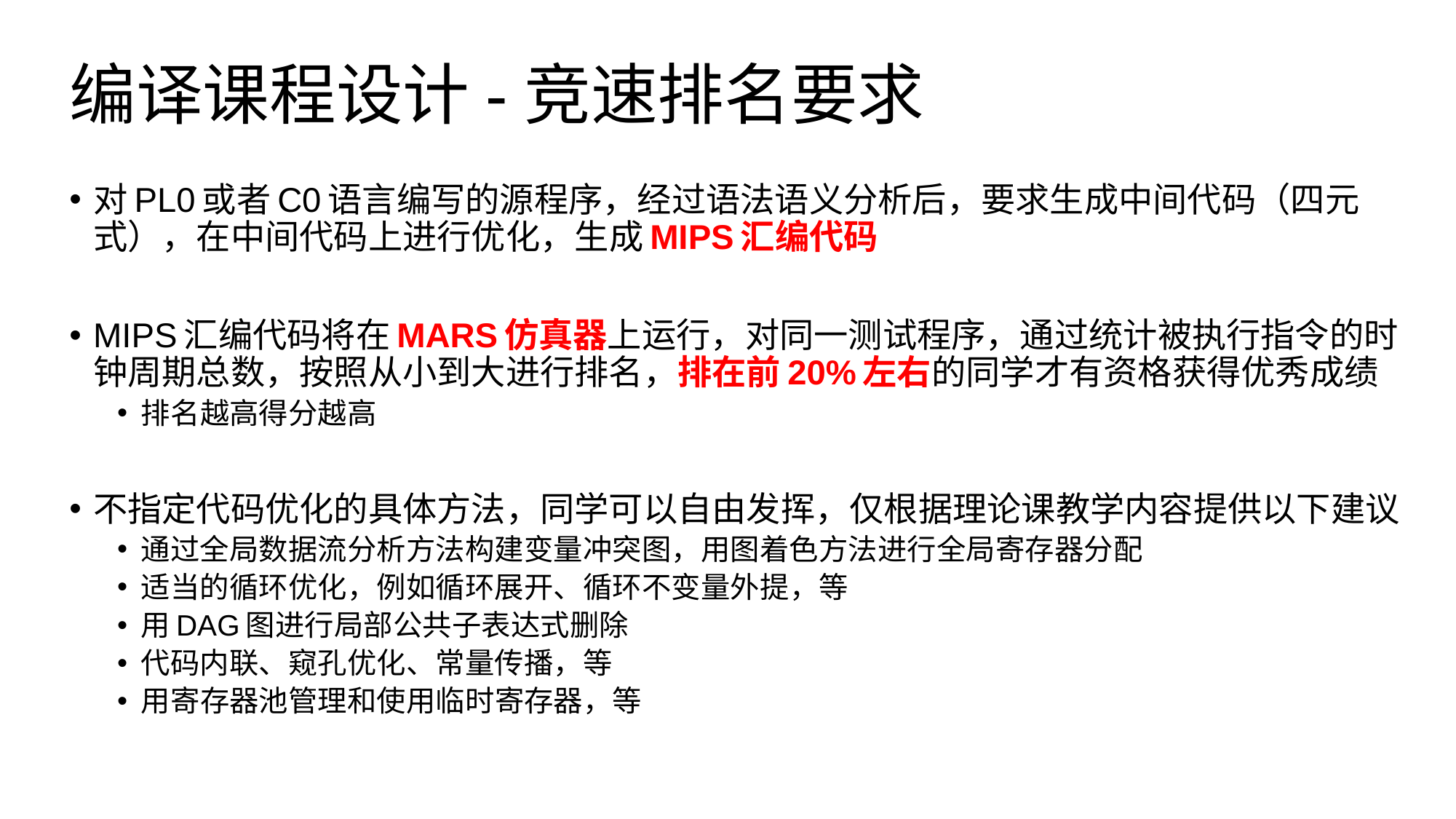

# 编译课程设计-竞速排名要求
对PL0或者C0语言编写的源程序，经过语法语义分析后，要求生成中间代码（四元式），在中间代码上进行优化，生成MIPS汇编代码

MIPS汇编代码将在MARS仿真器上运行，对同一测试程序，通过统计被执行指令的时钟周期总数，按照从小到大进行排名，排在前20%左右的同学才有资格获得优秀成绩
排名越高得分越高

不指定代码优化的具体方法，同学可以自由发挥，仅根据理论课教学内容提供以下建议
通过全局数据流分析方法构建变量冲突图，用图着色方法进行全局寄存器分配
适当的循环优化，例如循环展开、循环不变量外提，等
用DAG图进行局部公共子表达式删除
代码内联、窥孔优化、常量传播，等
用寄存器池管理和使用临时寄存器，等